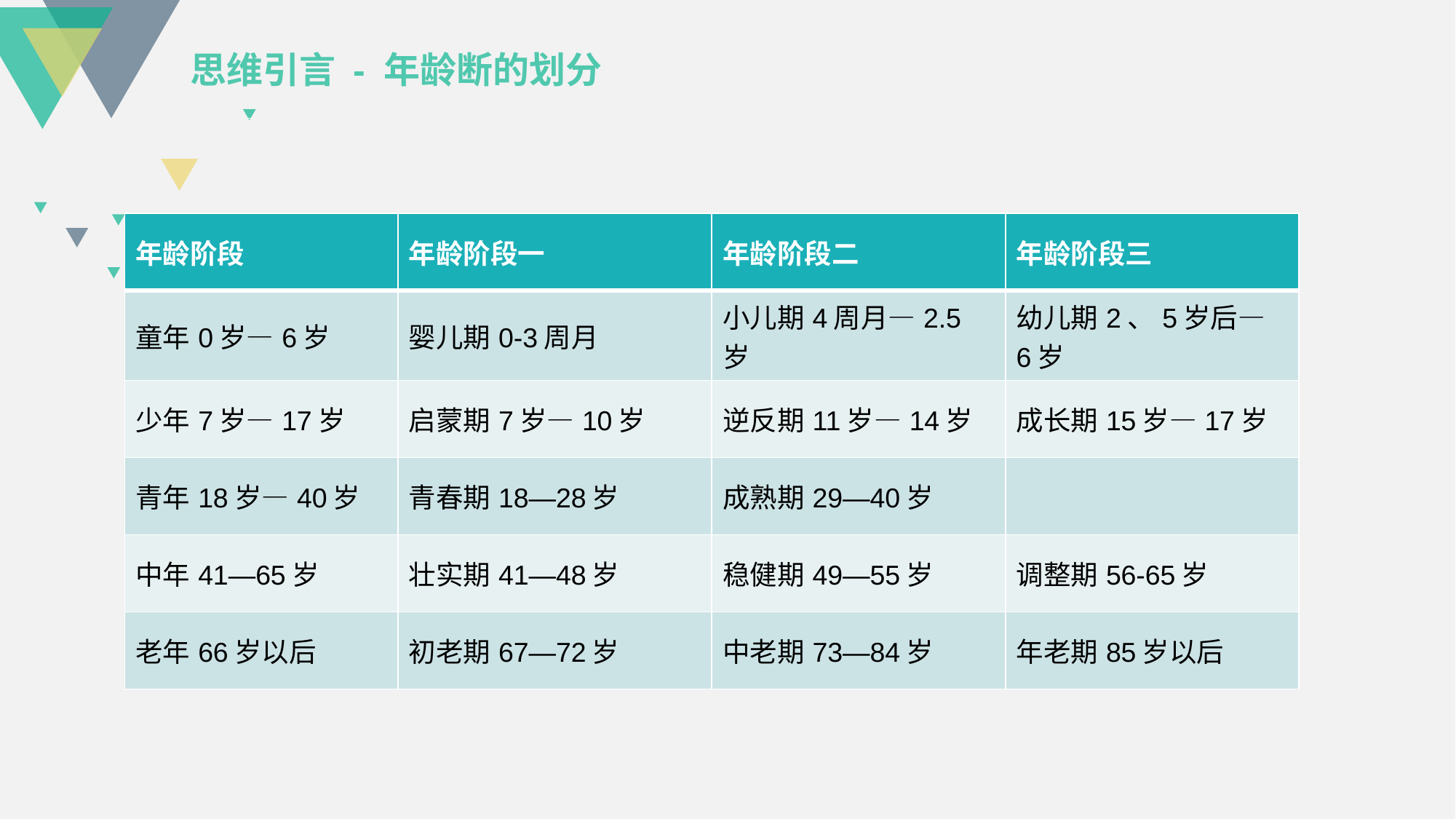

思维引言 - 年龄断的划分
| 年龄阶段 | 年龄阶段一 | 年龄阶段二 | 年龄阶段三 |
| --- | --- | --- | --- |
| 童年0岁—6岁 | 婴儿期0-3周月 | 小儿期4周月—2.5岁 | 幼儿期2、5岁后—6岁 |
| 少年7岁—17岁 | 启蒙期7岁—10岁 | 逆反期11岁—14岁 | 成长期15岁—17岁 |
| 青年18岁—40岁 | 青春期18—28岁 | 成熟期29—40岁 |  |
| 中年41—65岁 | 壮实期41—48岁 | 稳健期49—55岁 | 调整期56-65岁 |
| 老年66岁以后 | 初老期67—72岁 | 中老期73—84岁 | 年老期85岁以后 |